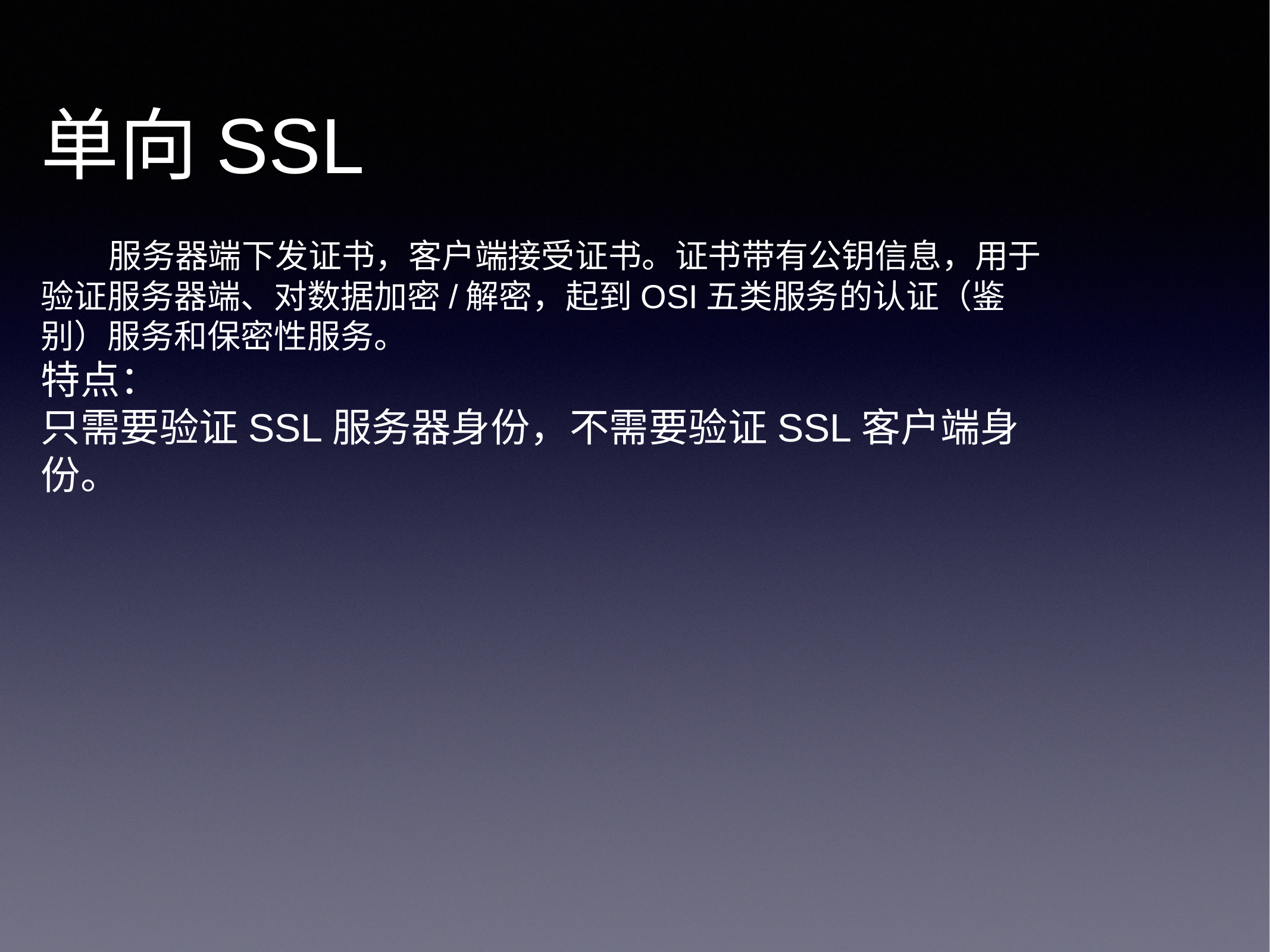

# 单向SSL
        服务器端下发证书，客户端接受证书。证书带有公钥信息，用于验证服务器端、对数据加密/解密，起到OSI五类服务的认证（鉴别）服务和保密性服务。
特点：
只需要验证SSL服务器身份，不需要验证SSL客户端身份。